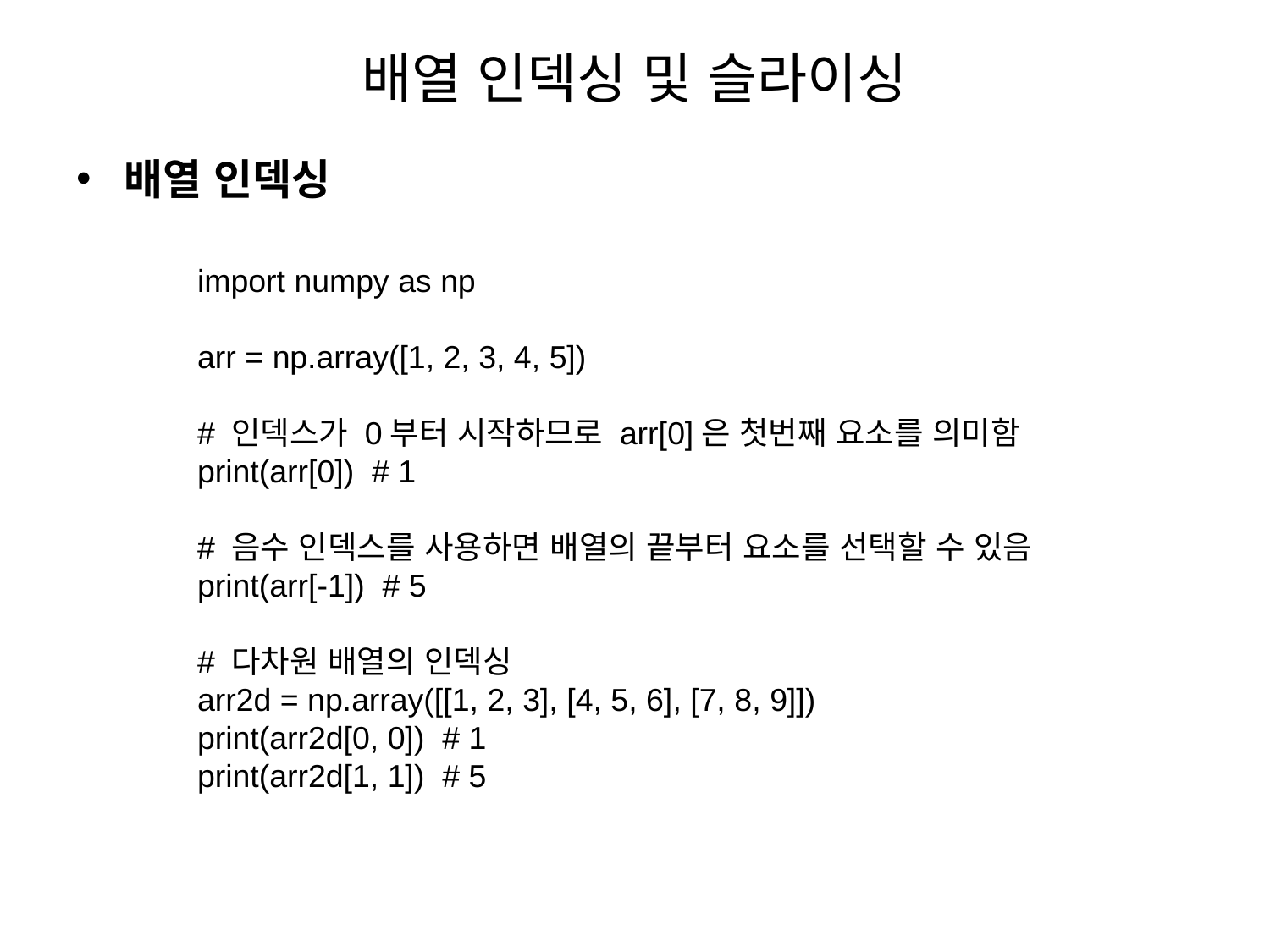

# 배열 인덱싱 및 슬라이싱
배열 인덱싱

import numpy as np

arr = np.array([1, 2, 3, 4, 5])

# 인덱스가 0부터 시작하므로 arr[0]은 첫번째 요소를 의미함
print(arr[0])  # 1

# 음수 인덱스를 사용하면 배열의 끝부터 요소를 선택할 수 있음
print(arr[-1])  # 5

# 다차원 배열의 인덱싱
arr2d = np.array([[1, 2, 3], [4, 5, 6], [7, 8, 9]])
print(arr2d[0, 0])  # 1
print(arr2d[1, 1])  # 5